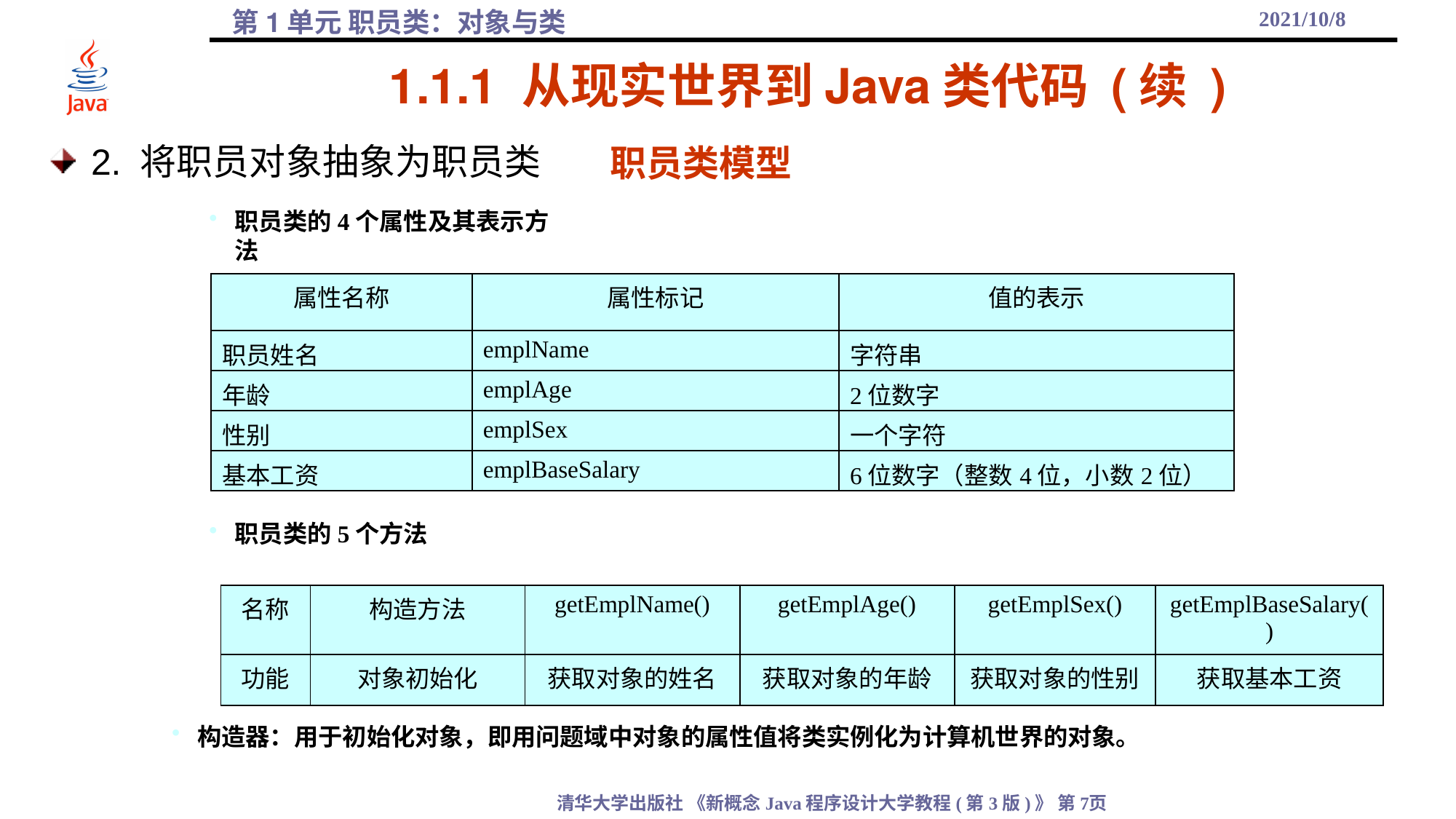

2021/10/8
# 1.1.1 从现实世界到Java类代码 (续 )
职员类模型
2. 将职员对象抽象为职员类

职员类的4个属性及其表示方法
| 属性名称 | 属性标记 | 值的表示 |
| --- | --- | --- |
| 职员姓名 | emplName | 字符串 |
| 年龄 | emplAge | 2位数字 |
| 性别 | emplSex | 一个字符 |
| 基本工资 | emplBaseSalary | 6位数字（整数4位，小数2位） |
职员类的5个方法
| 名称 | 构造方法 | getEmplName() | getEmplAge() | getEmplSex() | getEmplBaseSalary() |
| --- | --- | --- | --- | --- | --- |
| 功能 | 对象初始化 | 获取对象的姓名 | 获取对象的年龄 | 获取对象的性别 | 获取基本工资 |
构造器：用于初始化对象，即用问题域中对象的属性值将类实例化为计算机世界的对象。